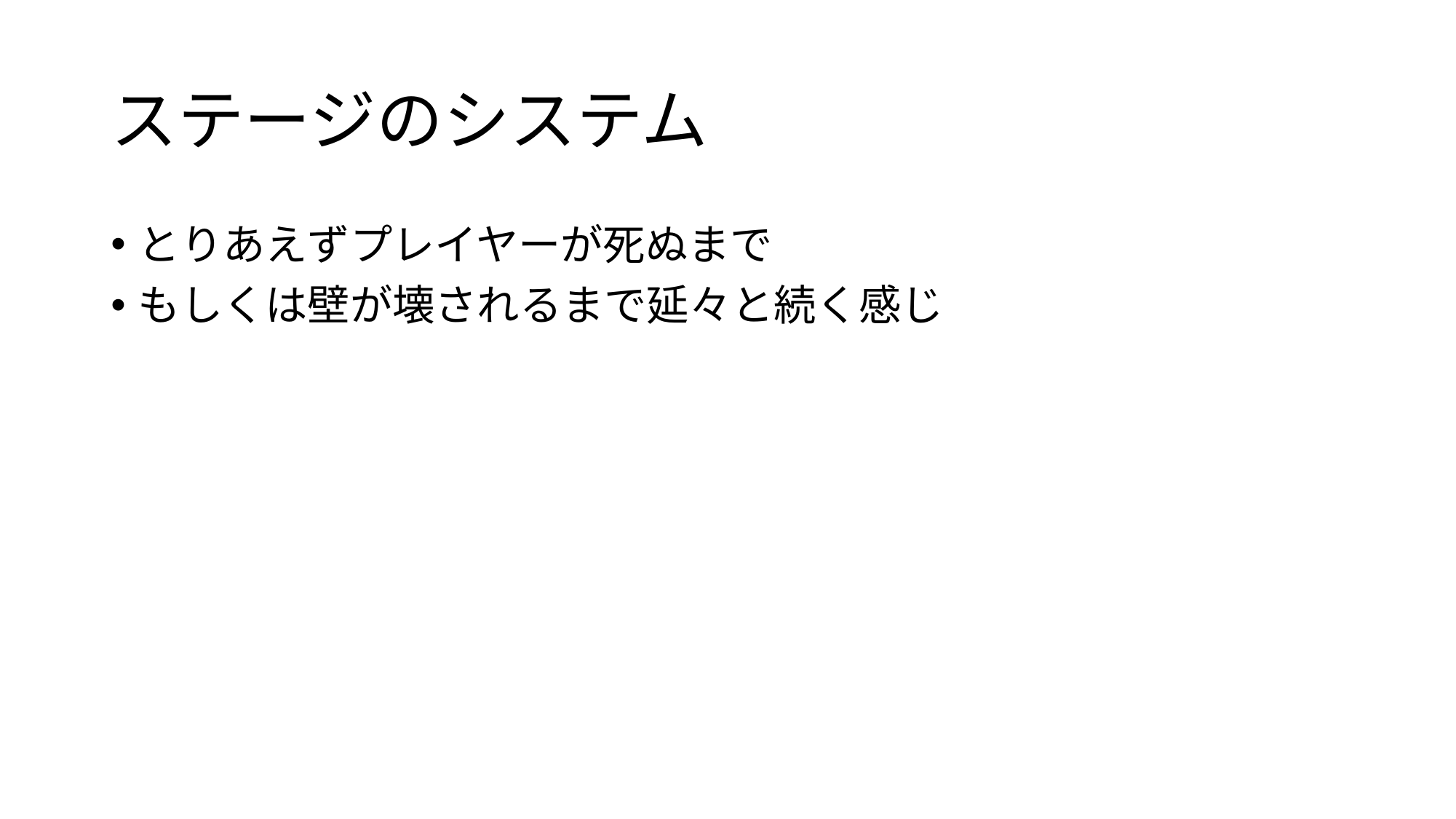

# ステージのシステム
とりあえずプレイヤーが死ぬまで
もしくは壁が壊されるまで延々と続く感じ